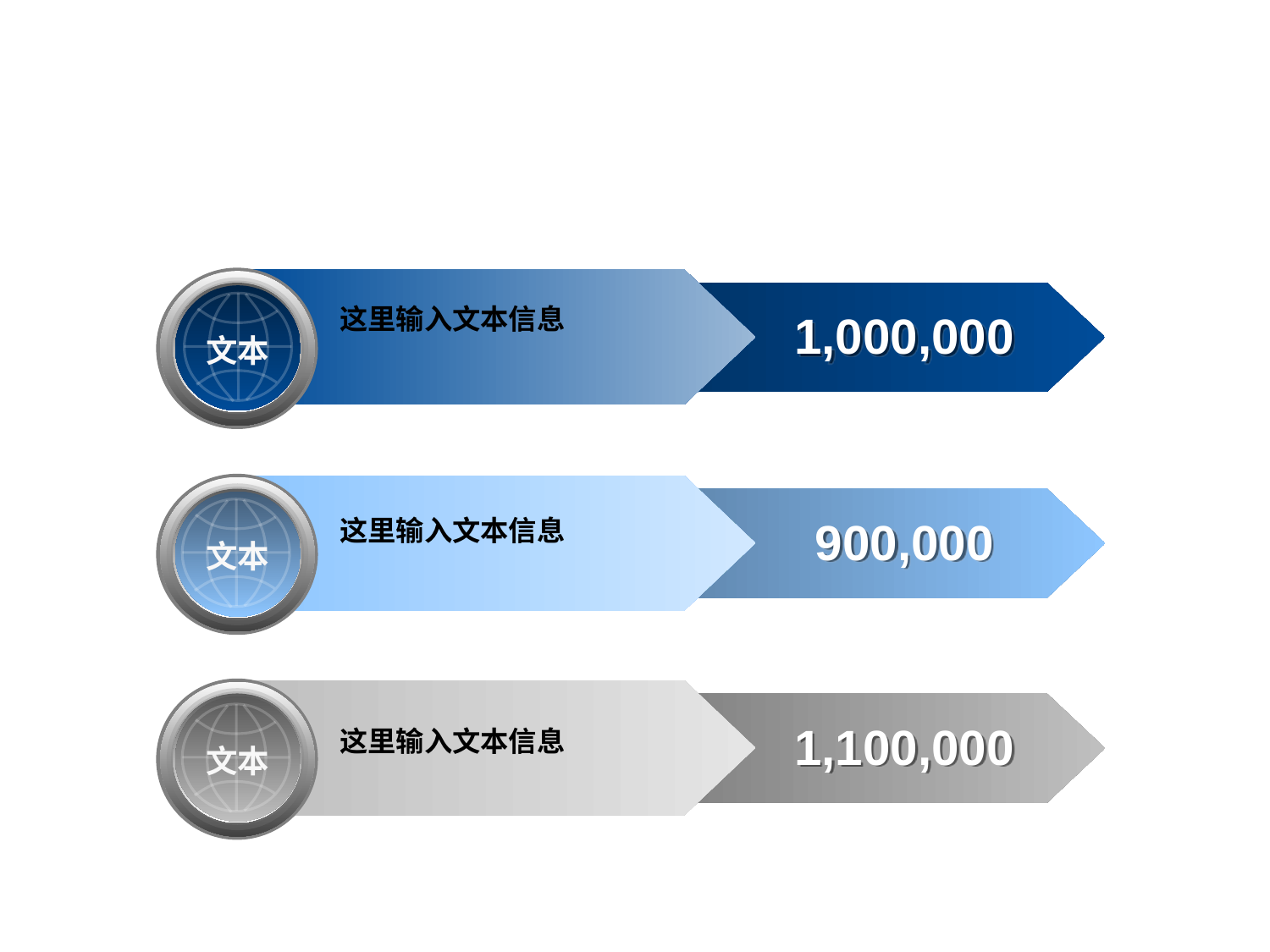

这里输入文本信息
1,000,000
文本

900,000
这里输入文本信息
文本

1,100,000
这里输入文本信息
文本